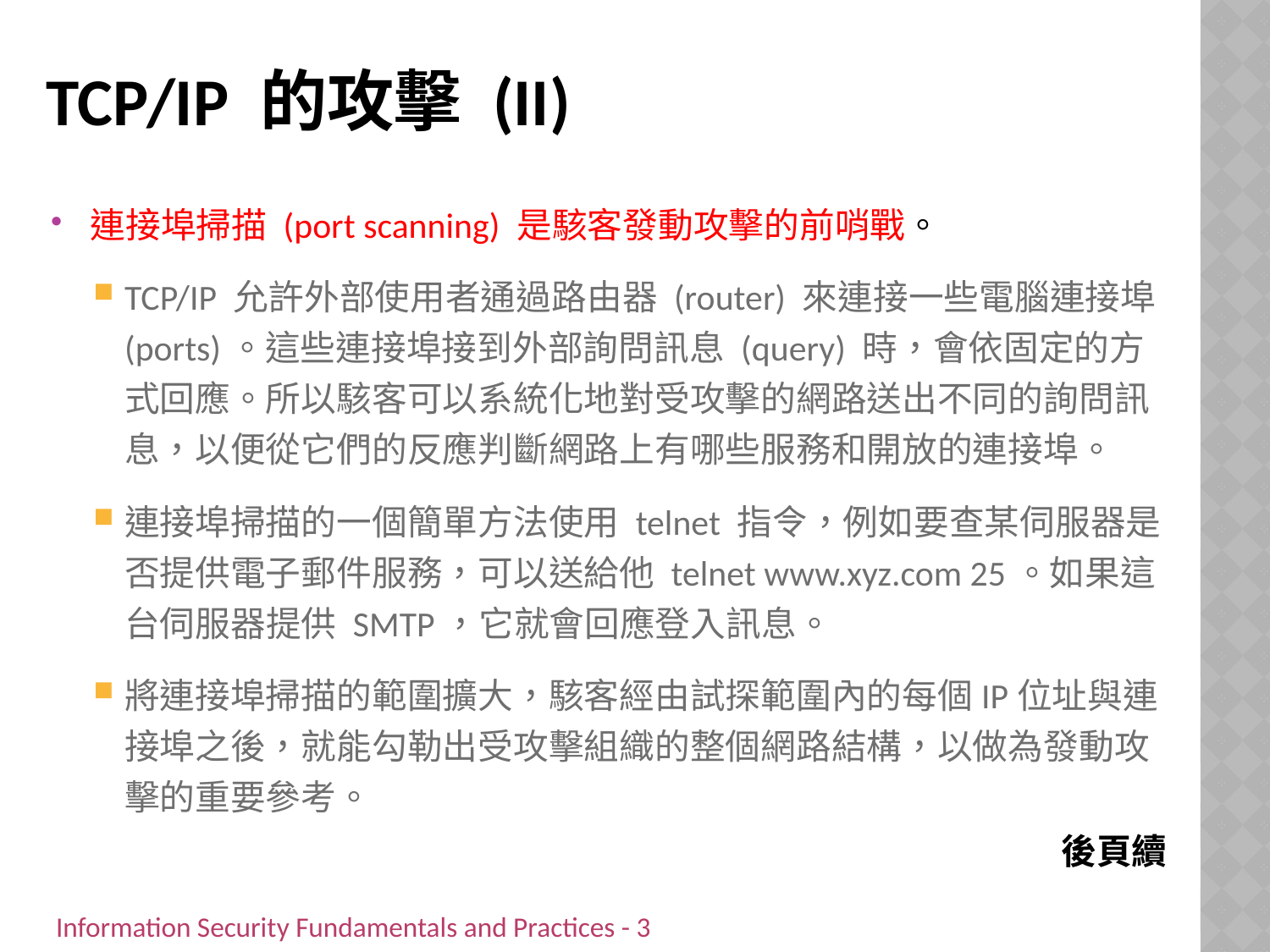

# TCP/IP 的攻擊 (II)
連接埠掃描 (port scanning) 是駭客發動攻擊的前哨戰。
TCP/IP 允許外部使用者通過路由器 (router) 來連接一些電腦連接埠 (ports)。這些連接埠接到外部詢問訊息 (query) 時，會依固定的方式回應。所以駭客可以系統化地對受攻擊的網路送出不同的詢問訊息，以便從它們的反應判斷網路上有哪些服務和開放的連接埠。
連接埠掃描的一個簡單方法使用 telnet 指令，例如要查某伺服器是否提供電子郵件服務，可以送給他 telnet www.xyz.com 25。如果這台伺服器提供 SMTP，它就會回應登入訊息。
將連接埠掃描的範圍擴大，駭客經由試探範圍內的每個IP位址與連接埠之後，就能勾勒出受攻擊組織的整個網路結構，以做為發動攻擊的重要參考。
後頁續